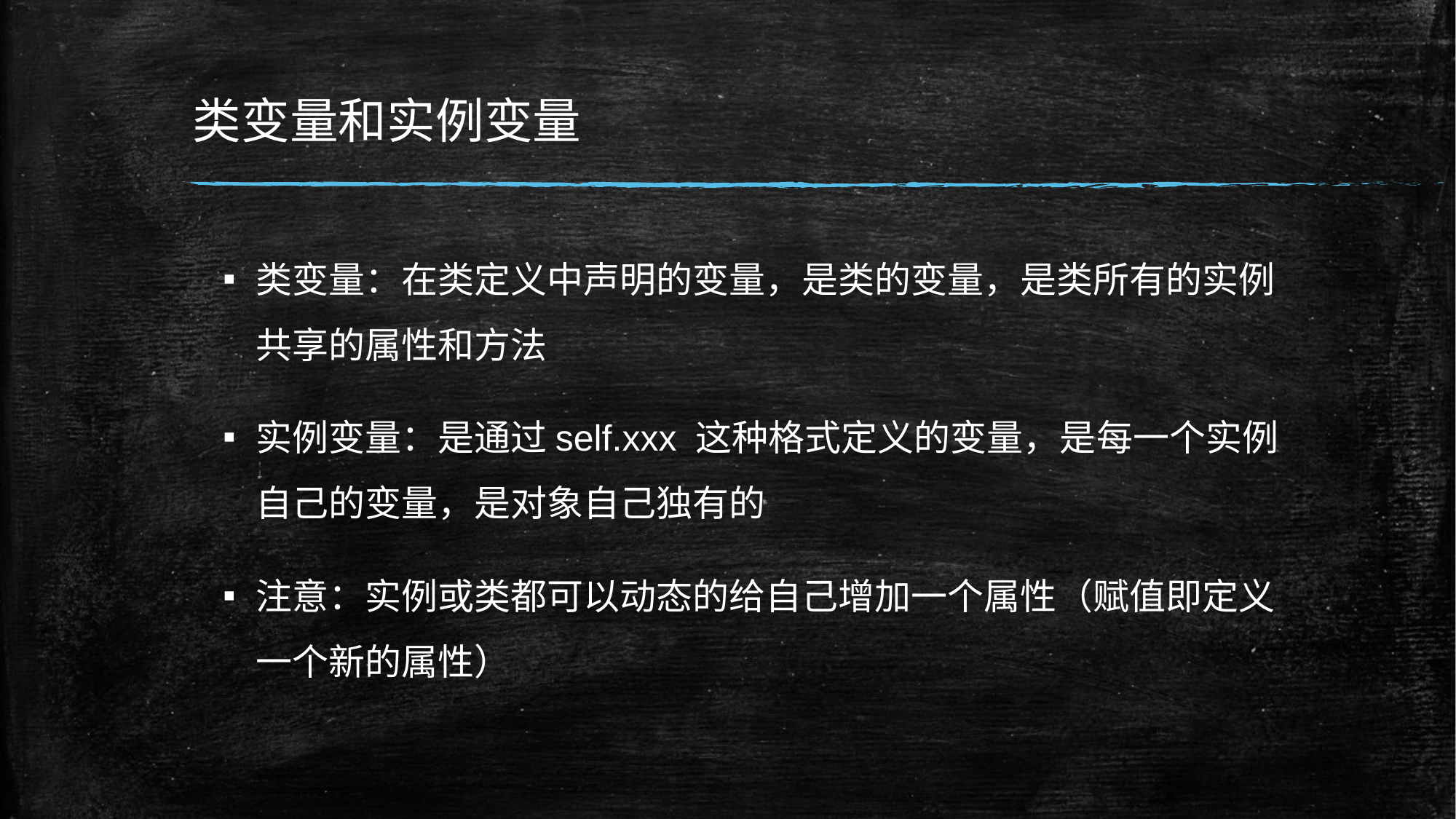

# 类变量和实例变量
类变量：在类定义中声明的变量，是类的变量，是类所有的实例共享的属性和方法
实例变量：是通过self.xxx 这种格式定义的变量，是每一个实例自己的变量，是对象自己独有的
注意：实例或类都可以动态的给自己增加一个属性（赋值即定义一个新的属性）